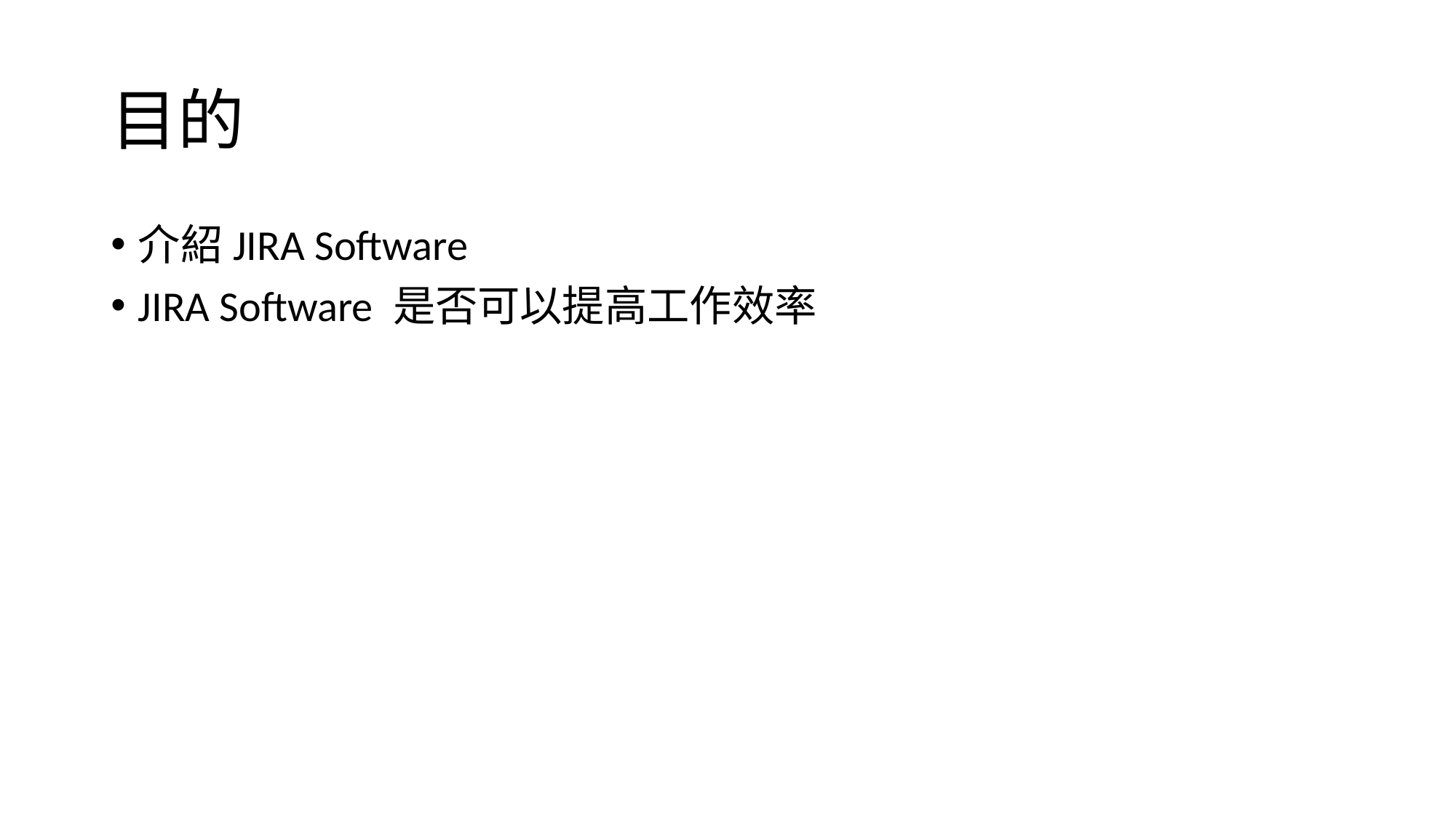

# 目的
介紹JIRA Software
JIRA Software 是否可以提高工作效率